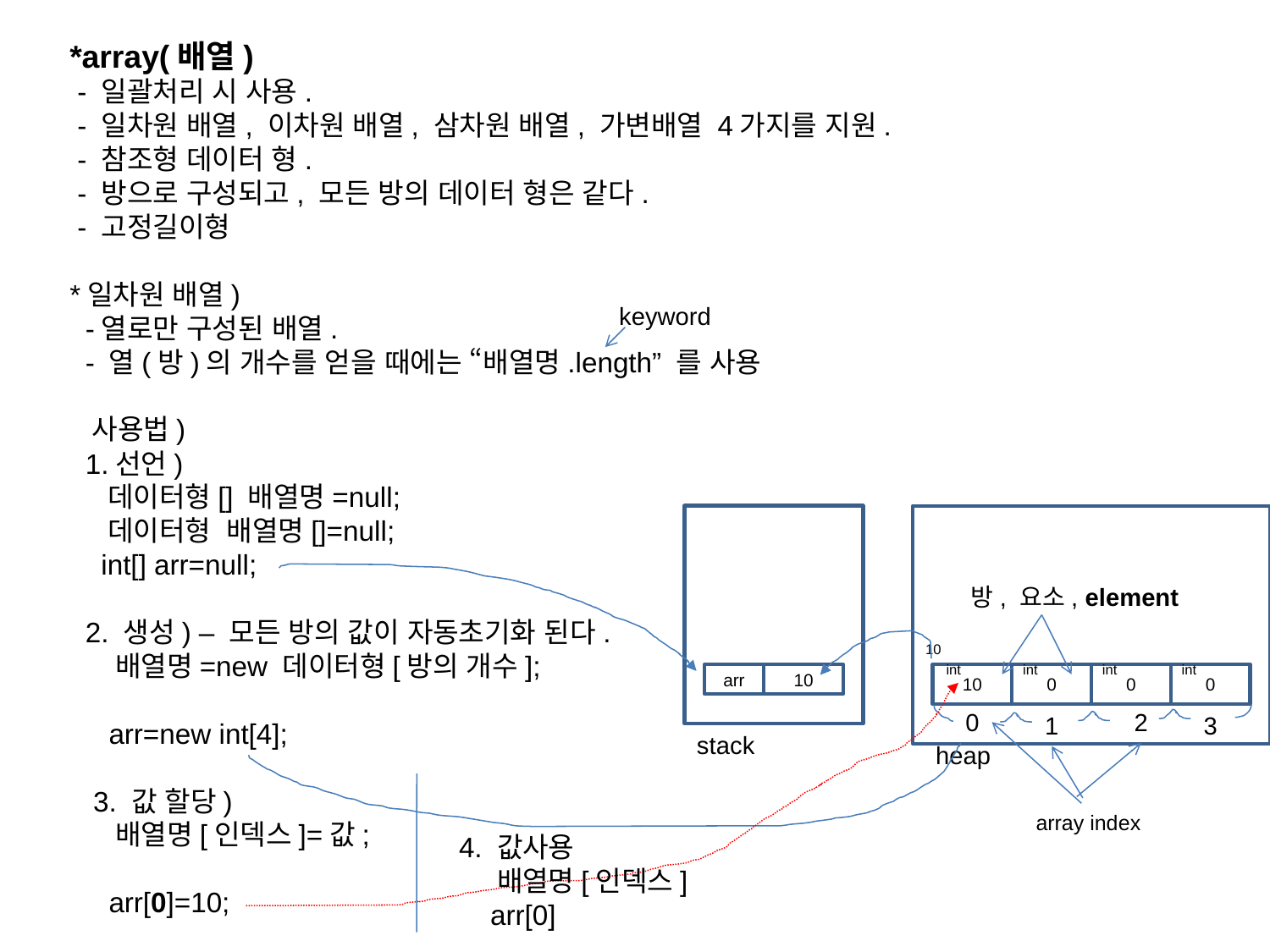

*array(배열)
 - 일괄처리 시 사용.
 - 일차원 배열, 이차원 배열, 삼차원 배열, 가변배열 4가지를 지원.
 - 참조형 데이터 형.
 - 방으로 구성되고, 모든 방의 데이터 형은 같다.
 - 고정길이형

*일차원 배열)
  -열로만 구성된 배열.
  - 열(방)의 개수를 얻을 때에는 “배열명.length” 를 사용

  사용법)
  1.선언)
    데이터형[] 배열명=null;
    데이터형  배열명[]=null;
    int[] arr=null;

  2. 생성) – 모든 방의 값이 자동초기화 된다.
     배열명=new 데이터형[방의 개수];

     arr=new int[4];

   3. 값 할당)
     배열명[인덱스]=값;

     arr[0]=10;

keyword

방, 요소, element

10
int
int
int
int
arr
10
10
0
0
0

0
2
1
3

stack
heap

array index
4. 값사용
    배열명[인덱스]
    arr[0]